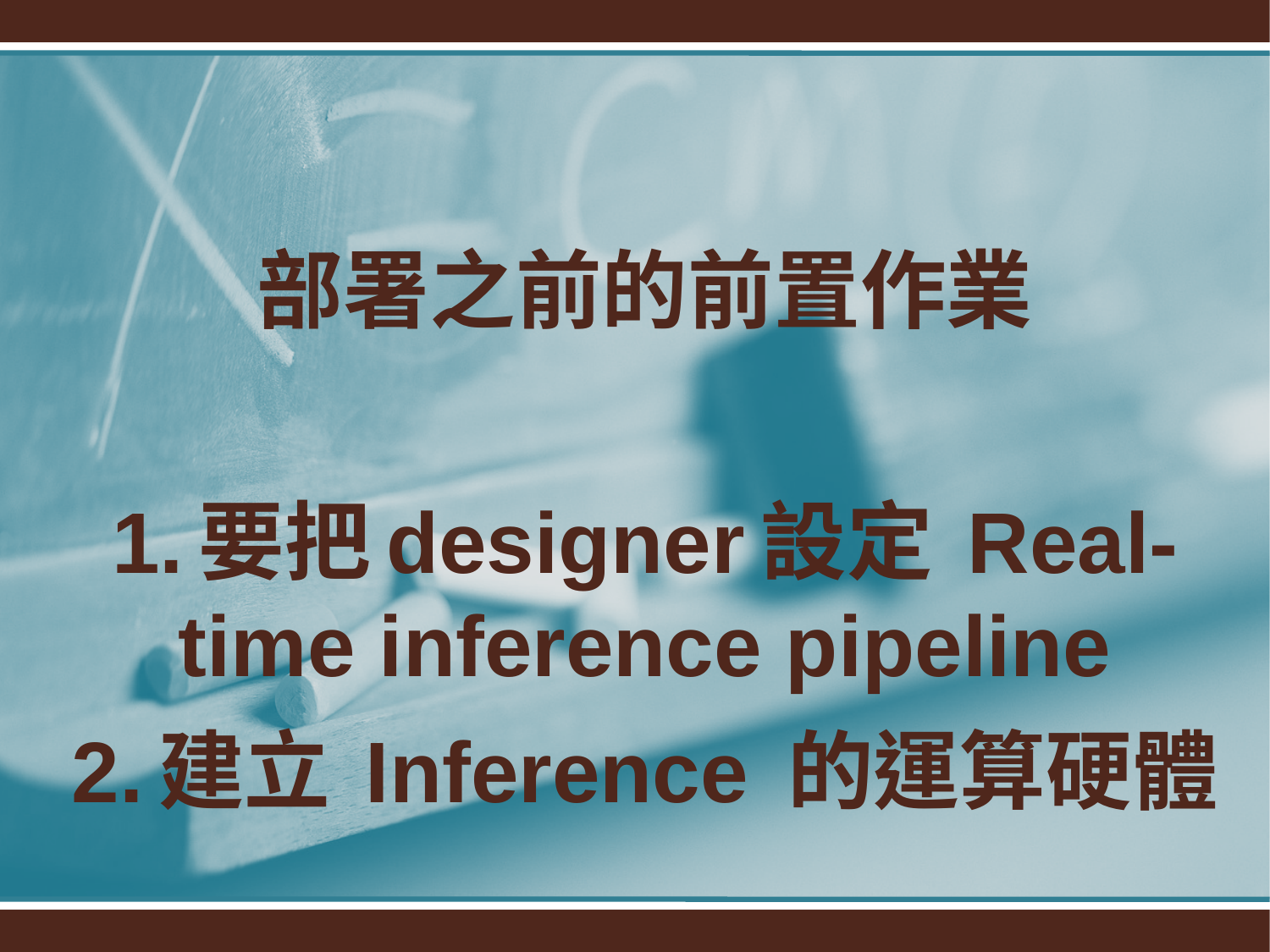

部署之前的前置作業

1.要把designer設定 Real-time inference pipeline
2.建立 Inference 的運算硬體